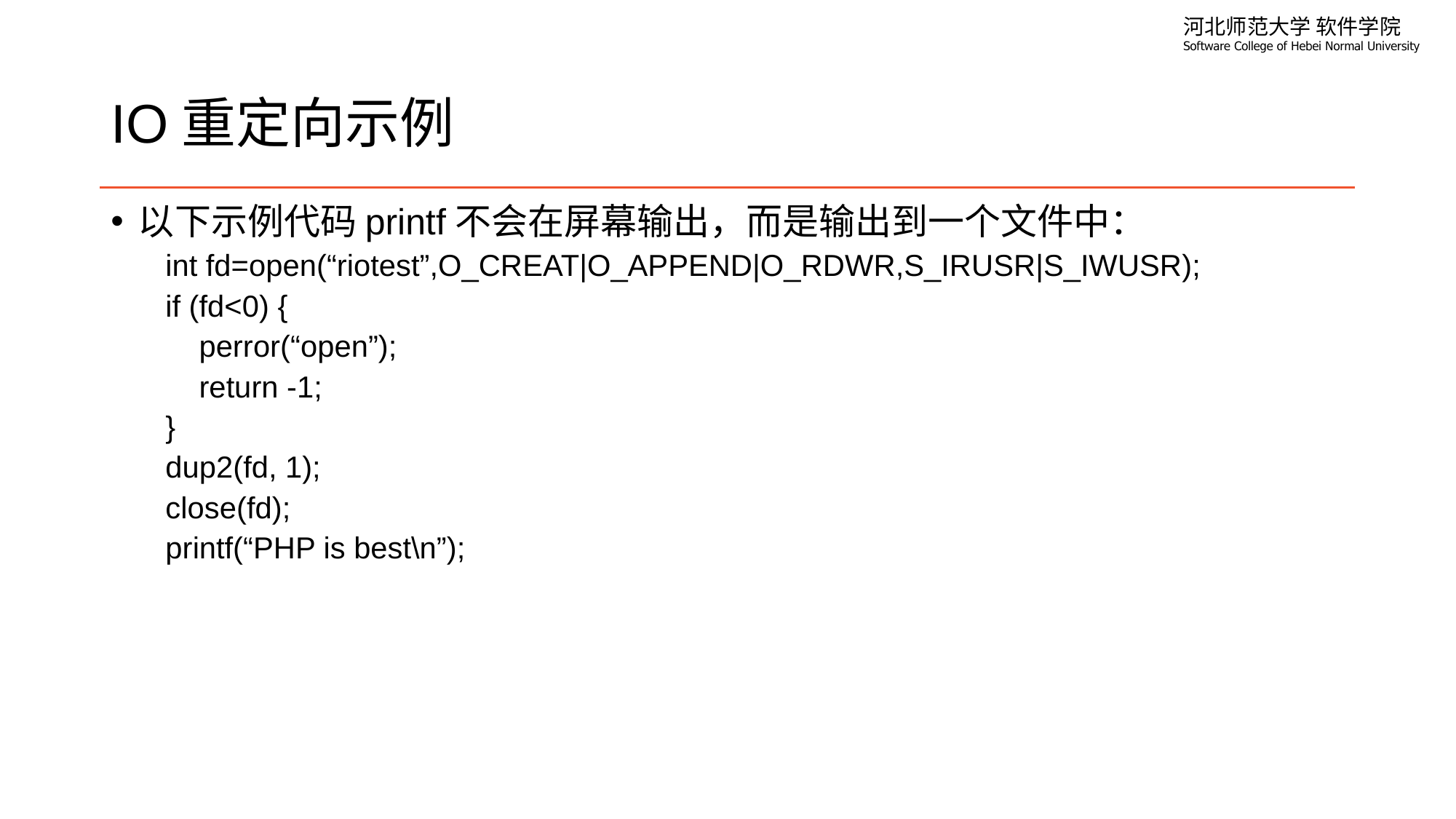

# IO重定向示例
以下示例代码printf不会在屏幕输出，而是输出到一个文件中：
int fd=open(“riotest”,O_CREAT|O_APPEND|O_RDWR,S_IRUSR|S_IWUSR);
if (fd<0) {
    perror(“open”);
    return -1;
}
dup2(fd, 1);
close(fd);
printf(“PHP is best\n”);